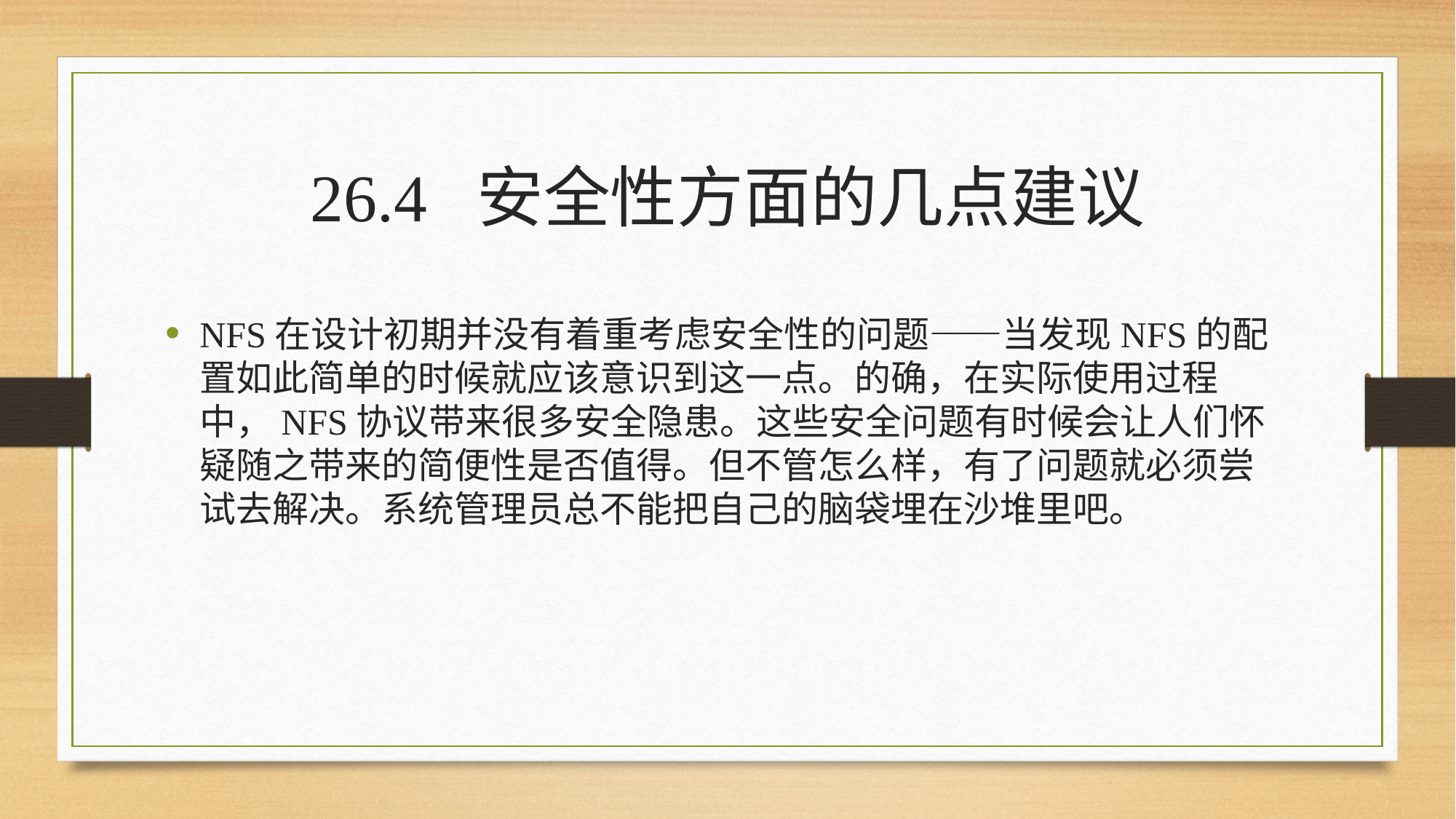

# 26.4  安全性方面的几点建议
NFS在设计初期并没有着重考虑安全性的问题——当发现NFS的配置如此简单的时候就应该意识到这一点。的确，在实际使用过程中，NFS协议带来很多安全隐患。这些安全问题有时候会让人们怀疑随之带来的简便性是否值得。但不管怎么样，有了问题就必须尝试去解决。系统管理员总不能把自己的脑袋埋在沙堆里吧。